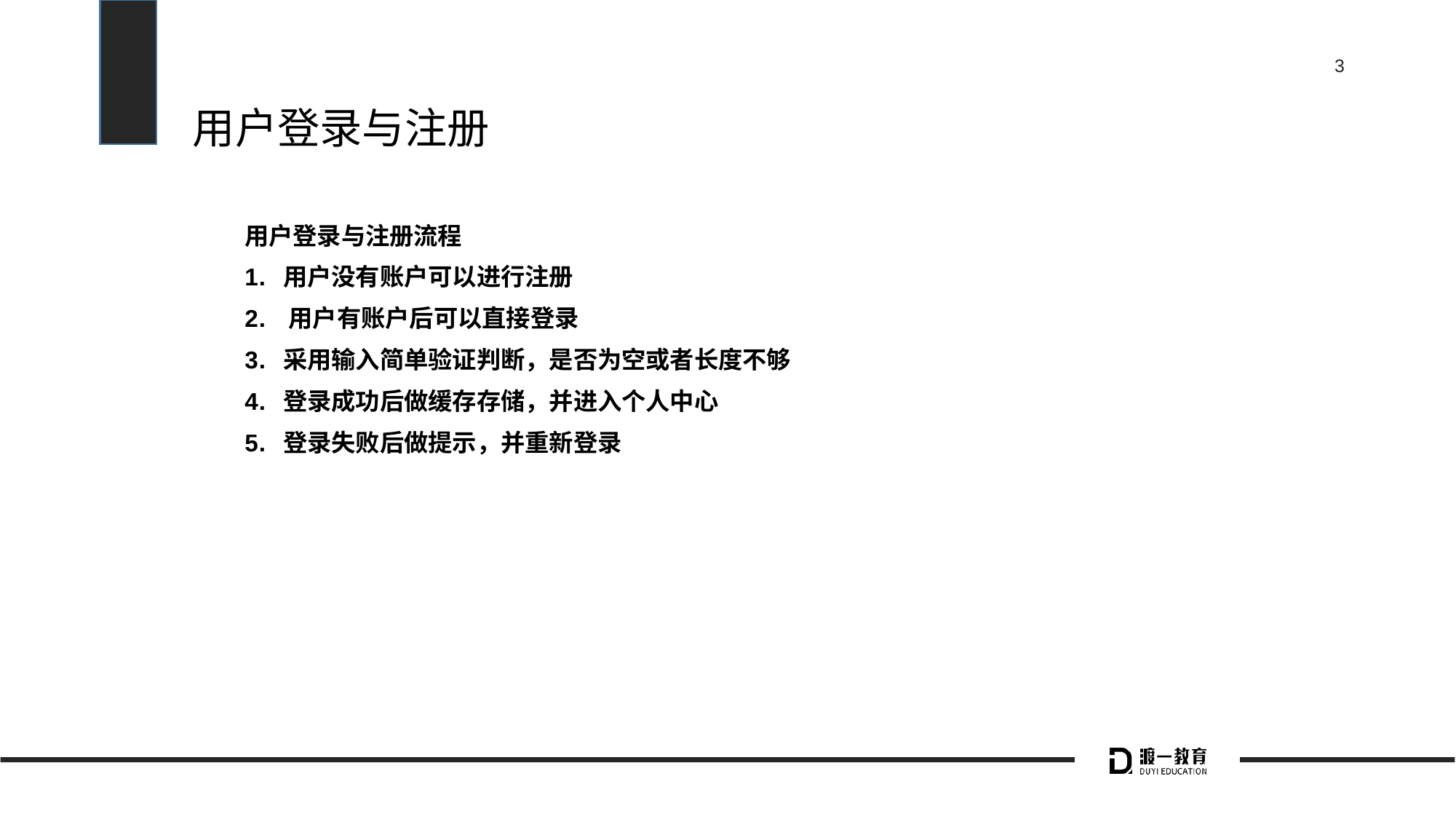

# 用户登录与注册
用户登录与注册流程
  用户没有账户可以进行注册
   用户有账户后可以直接登录
  采用输入简单验证判断，是否为空或者长度不够
  登录成功后做缓存存储，并进入个人中心
  登录失败后做提示，并重新登录